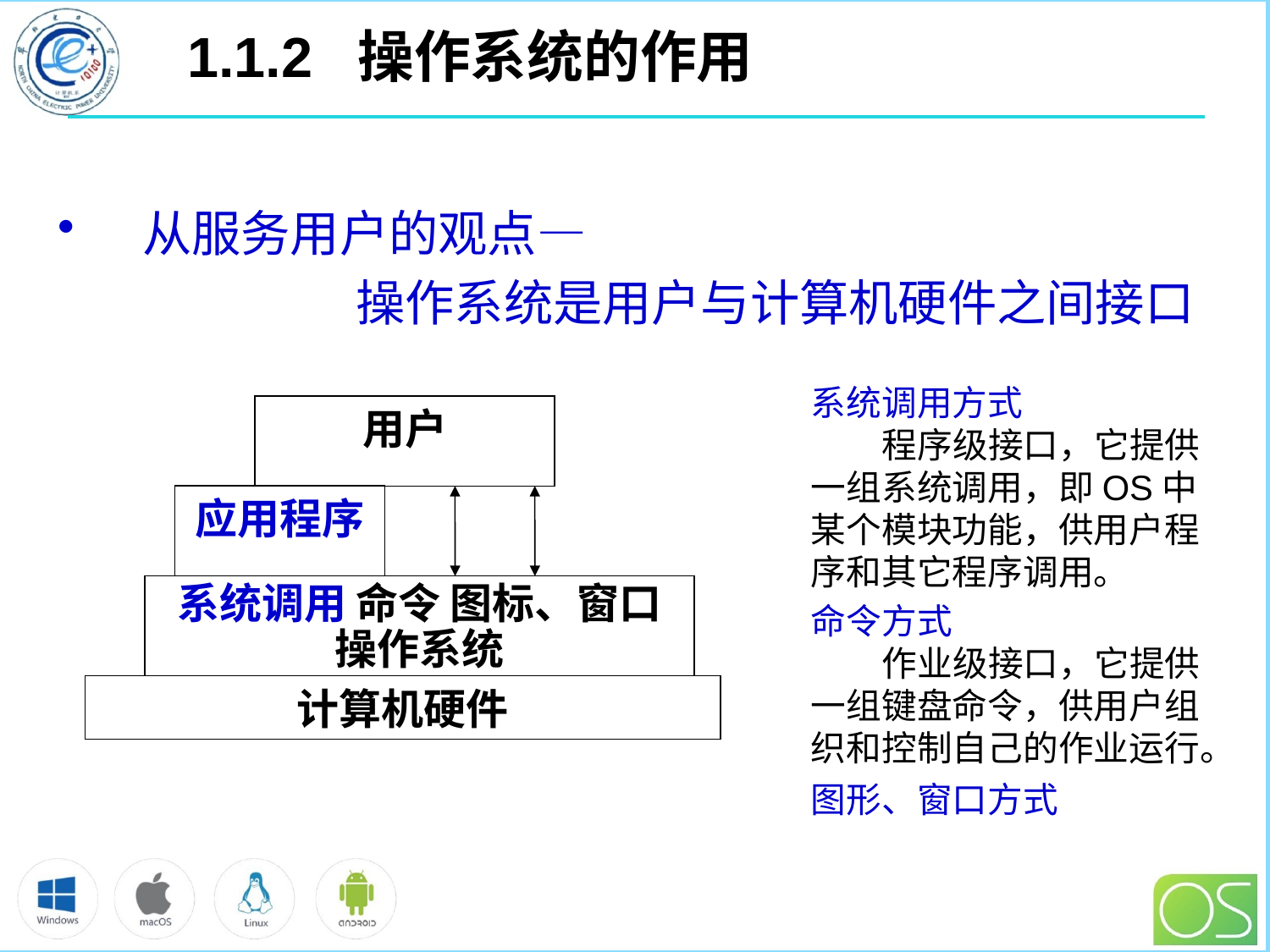

# 1.1.2  操作系统的作用
从服务用户的观点―
                          操作系统是用户与计算机硬件之间接口

系统调用方式
        程序级接口，它提供一组系统调用，即OS中某个模块功能，供用户程序和其它程序调用。
命令方式
        作业级接口，它提供一组键盘命令，供用户组织和控制自己的作业运行。
图形、窗口方式

用户
应用程序

系统调用 命令 图标、窗口操作系统
计算机硬件